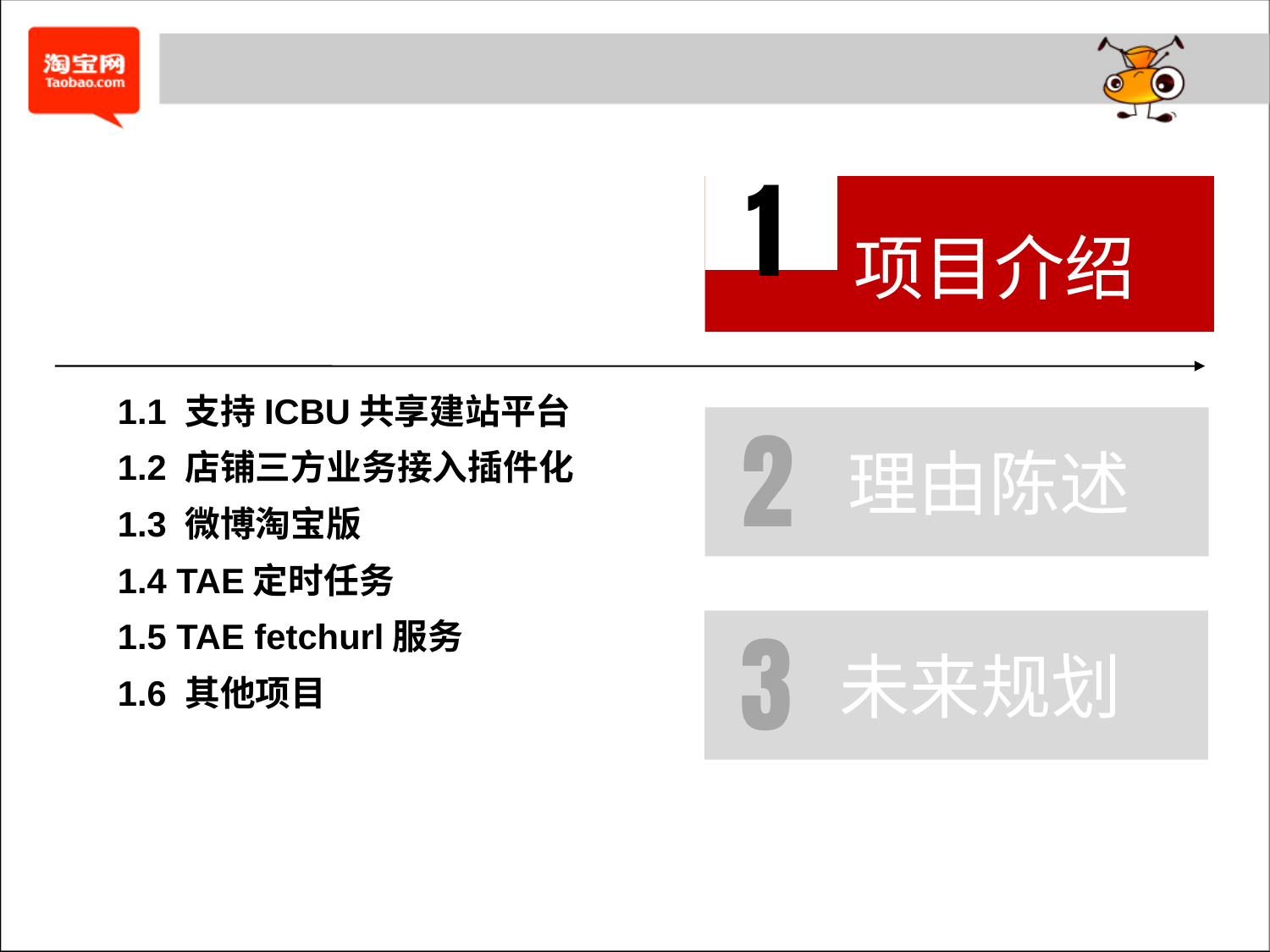

1

项目介绍

1.1 支持ICBU共享建站平台
1.2 店铺三方业务接入插件化
1.3 微博淘宝版
1.4 TAE定时任务
1.5 TAE fetchurl服务
1.6 其他项目

   理由陈述
2
  未来规划
3